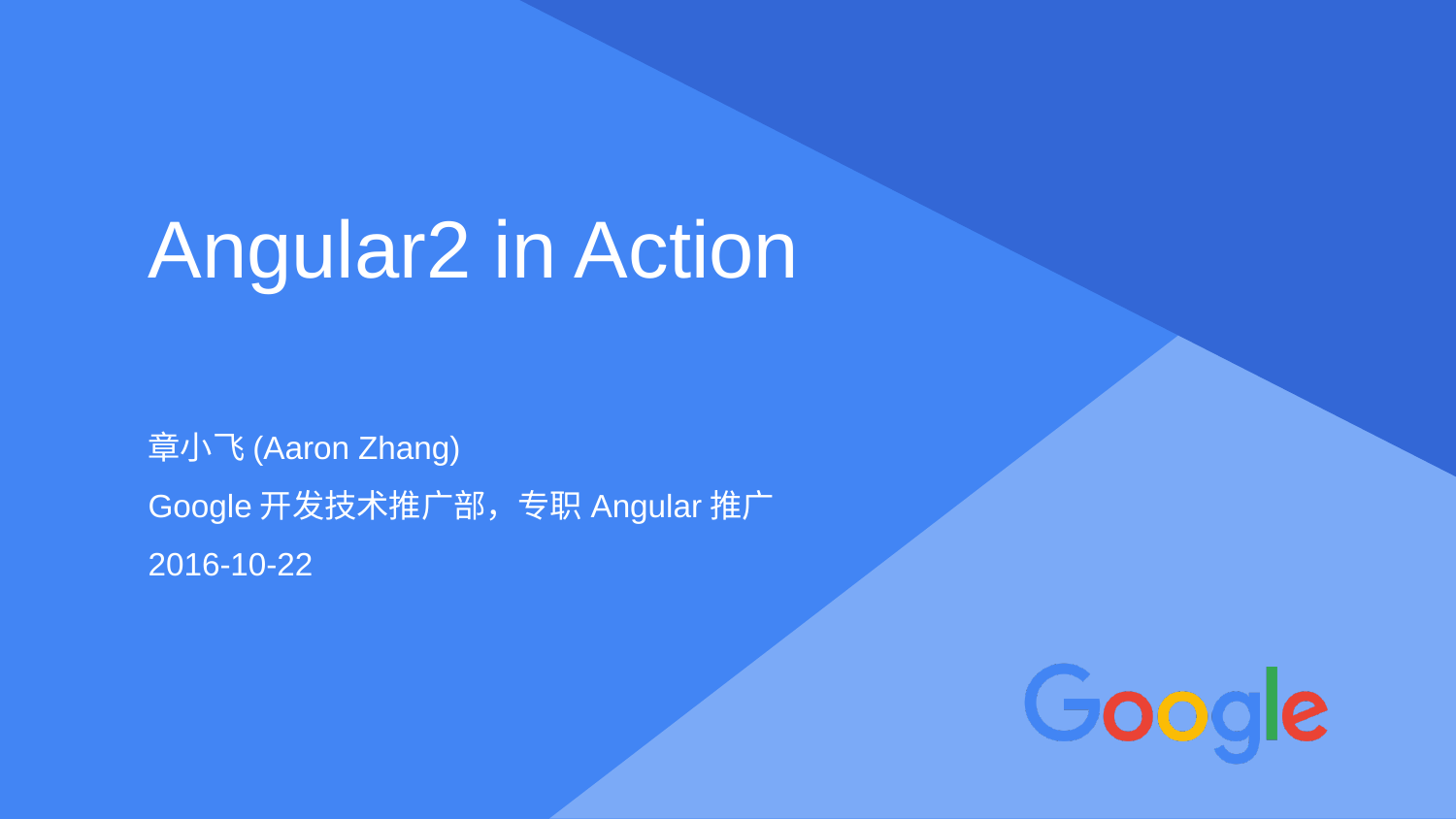

Angular2 in Action
章小飞(Aaron Zhang)
Google开发技术推广部，专职Angular推广
2016-10-22